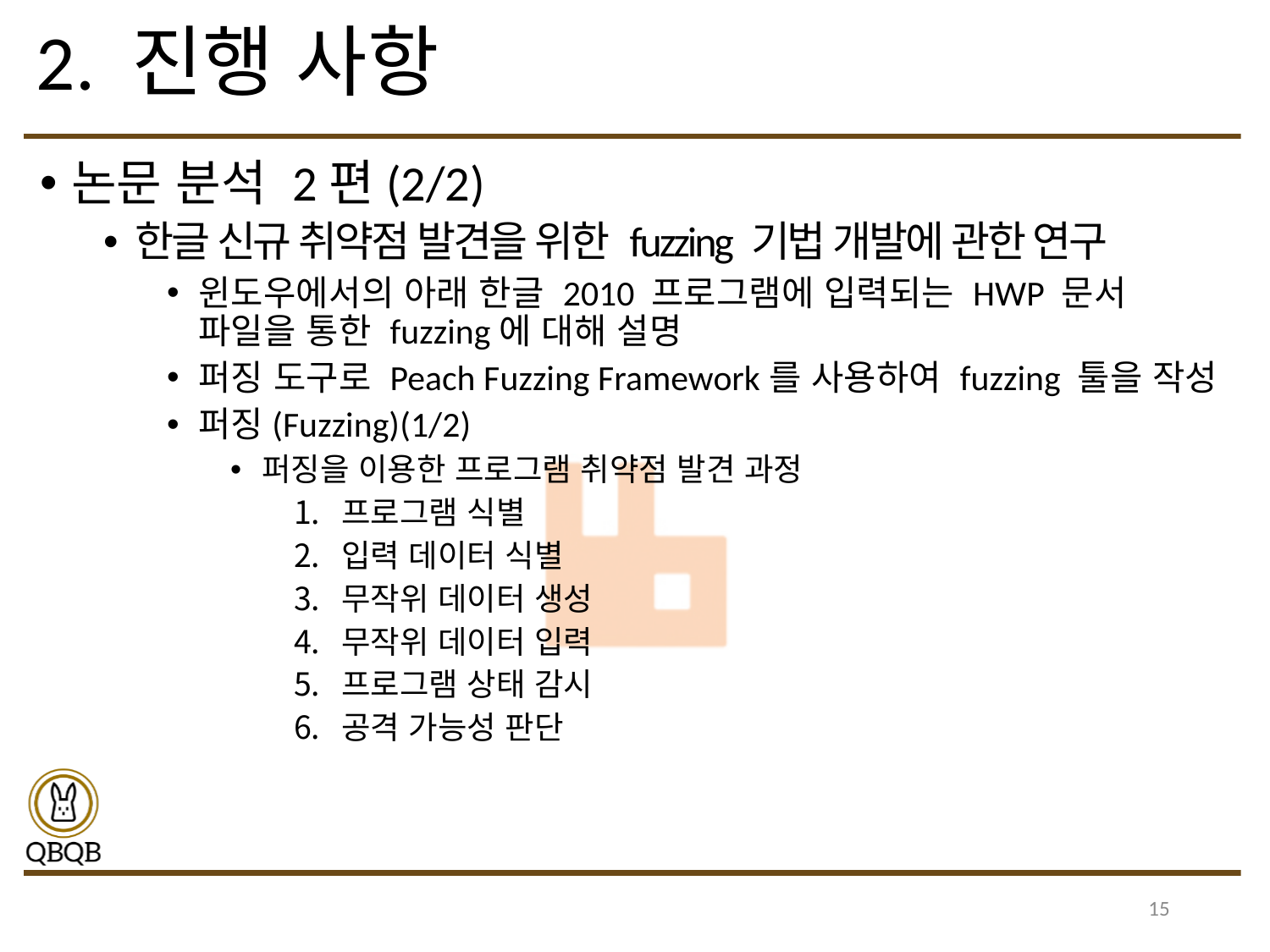

# 2. 진행 사항
논문 분석 2편(2/2)
한글 신규 취약점 발견을 위한 fuzzing 기법 개발에 관한 연구
윈도우에서의 아래 한글 2010 프로그램에 입력되는 HWP 문서 파일을 통한 fuzzing에 대해 설명
퍼징 도구로 Peach Fuzzing Framework를 사용하여 fuzzing 툴을 작성
퍼징(Fuzzing)(1/2)
퍼징을 이용한 프로그램 취약점 발견 과정
프로그램 식별
입력 데이터 식별
무작위 데이터 생성
무작위 데이터 입력
프로그램 상태 감시
공격 가능성 판단

15